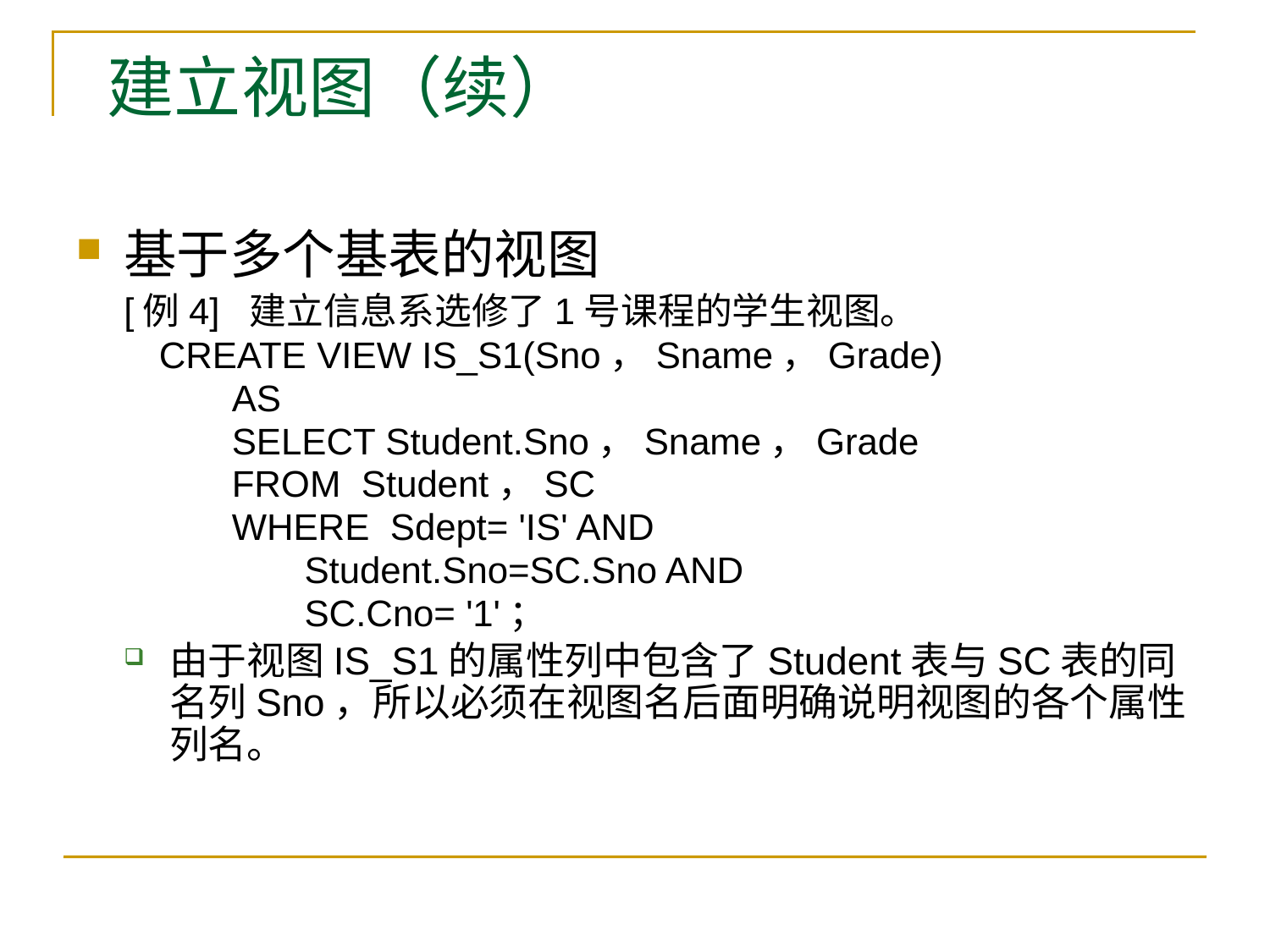

# 建立视图（续）
基于多个基表的视图
	[例4]  建立信息系选修了1号课程的学生视图。
        CREATE VIEW IS_S1(Sno，Sname，Grade)
               AS
               SELECT Student.Sno，Sname，Grade
               FROM  Student，SC
               WHERE  Sdept= 'IS' AND
                      Student.Sno=SC.Sno AND
                      SC.Cno= '1'；
由于视图IS_S1的属性列中包含了Student表与SC表的同名列Sno，所以必须在视图名后面明确说明视图的各个属性列名。